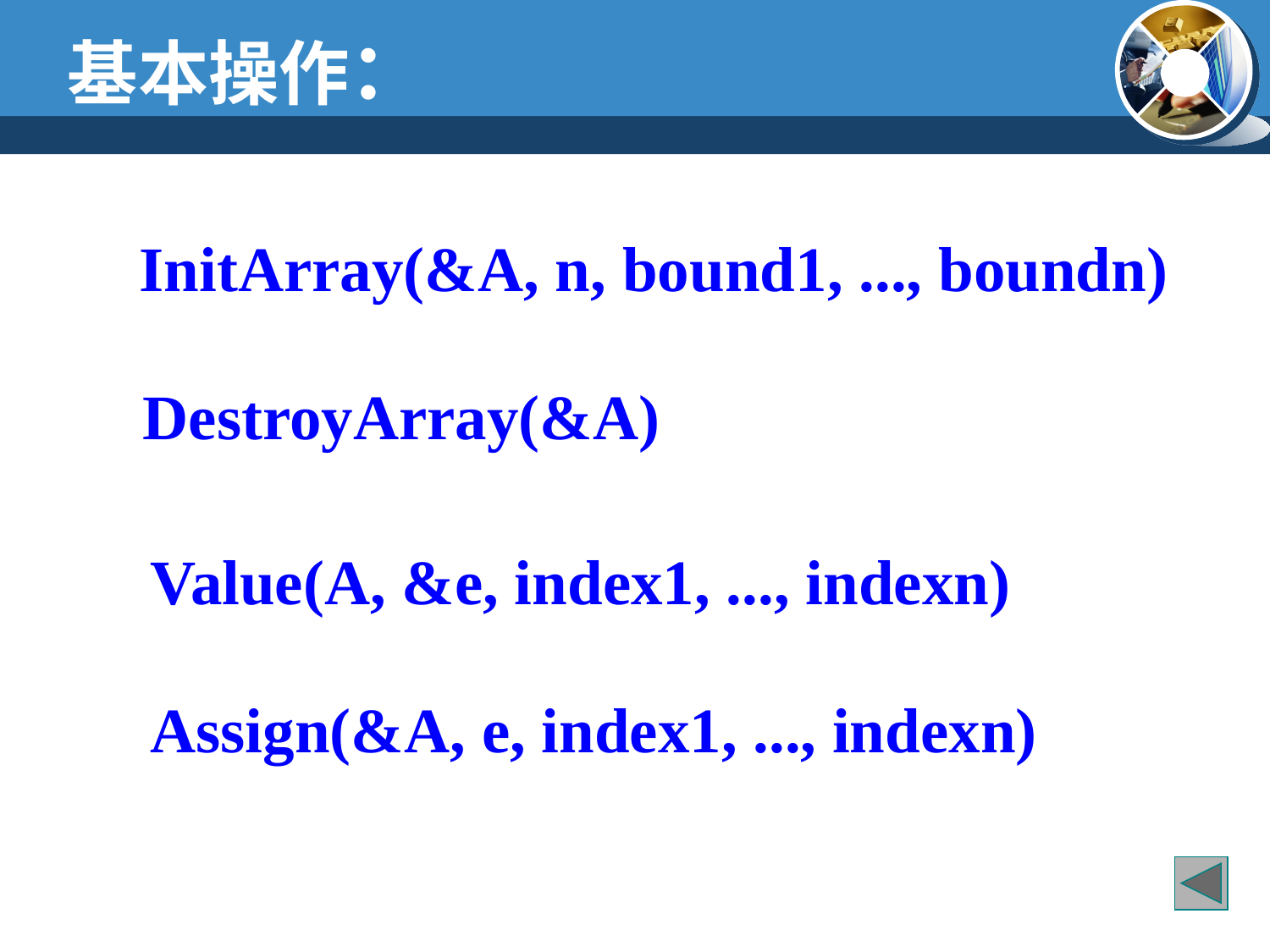

基本操作：
InitArray(&A, n, bound1, ..., boundn)
DestroyArray(&A)
Value(A, &e, index1, ..., indexn)
Assign(&A, e, index1, ..., indexn)